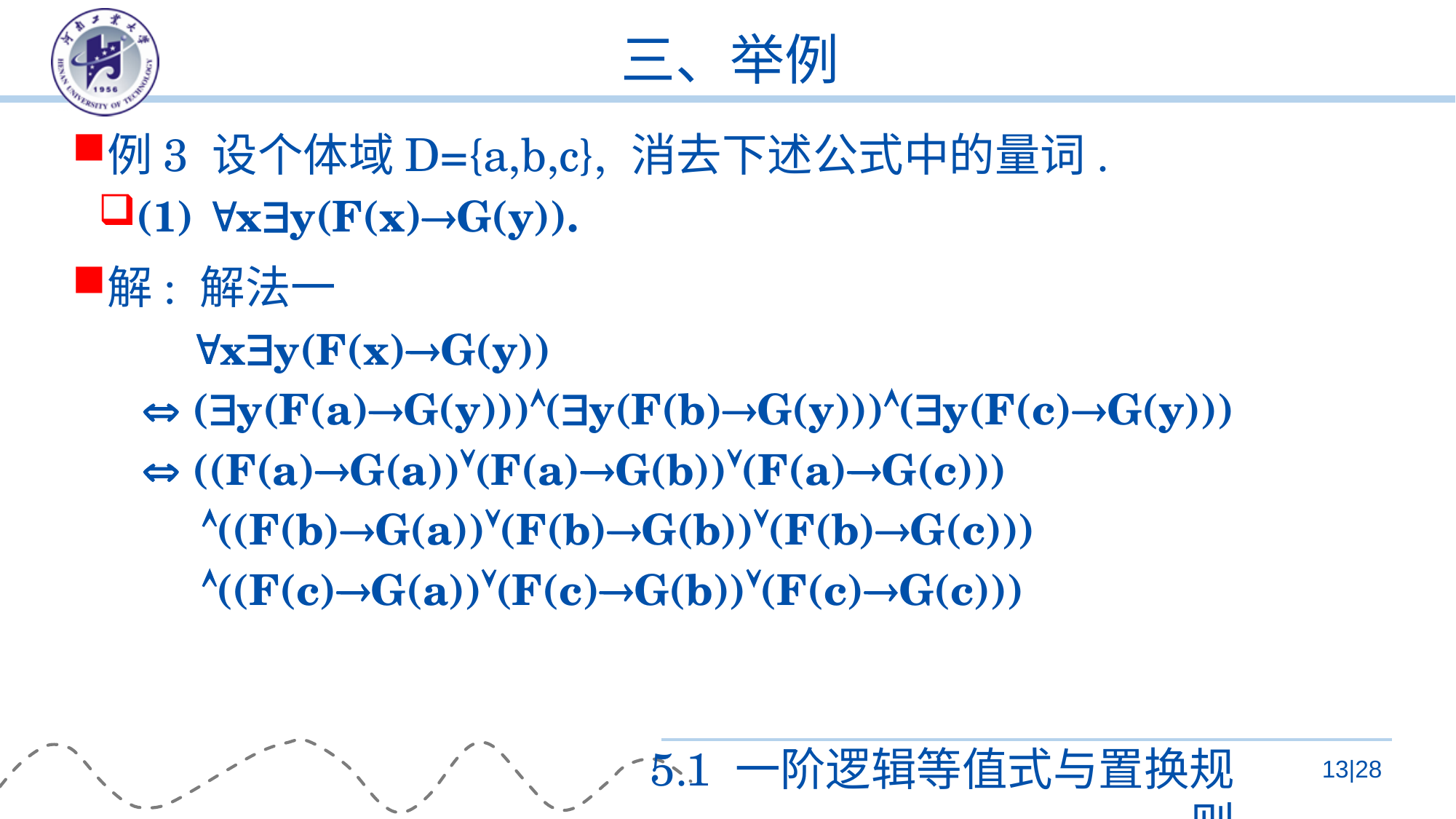

# 三、举例
例3 设个体域D={a,b,c}, 消去下述公式中的量词.
(1) ∀x∃y(F(x)→G(y)).
解: 解法一
    ∀x∃y(F(x)→G(y))
⇔ (∃y(F(a)→G(y)))∧(∃y(F(b)→G(y)))∧(∃y(F(c)→G(y)))
⇔ ((F(a)→G(a))∨(F(a)→G(b))∨(F(a)→G(c)))
     ∧((F(b)→G(a))∨(F(b)→G(b))∨(F(b)→G(c)))
     ∧((F(c)→G(a))∨(F(c)→G(b))∨(F(c)→G(c)))
5.1 一阶逻辑等值式与置换规则
13|28